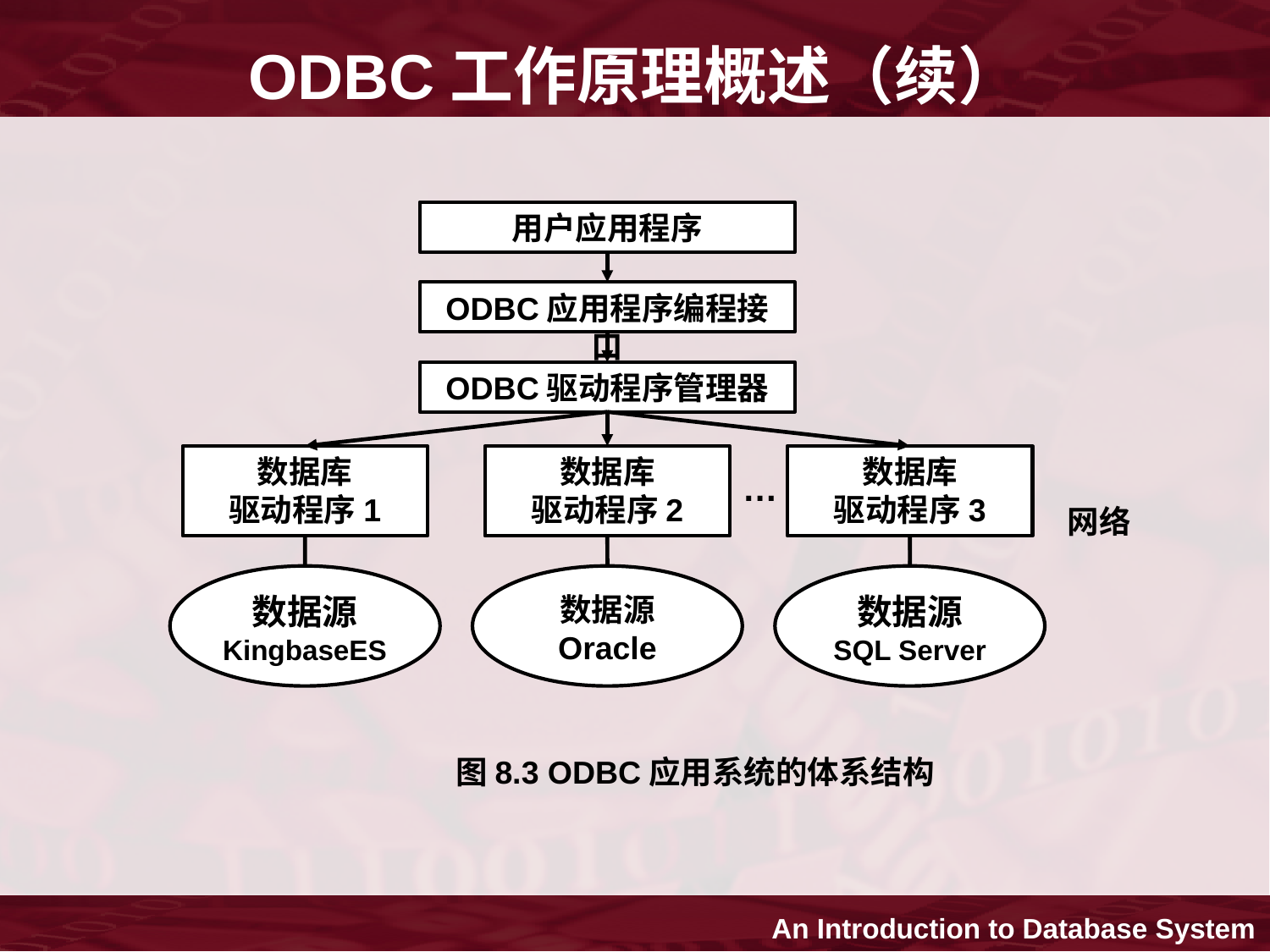

# ODBC工作原理概述（续）
用户应用程序
ODBC应用程序编程接口
ODBC驱动程序管理器
数据库
驱动程序1
数据库
驱动程序2
数据库
驱动程序3
…
网络
数据源
KingbaseES
数据源
Oracle
数据源
SQL Server
图8.3 ODBC应用系统的体系结构